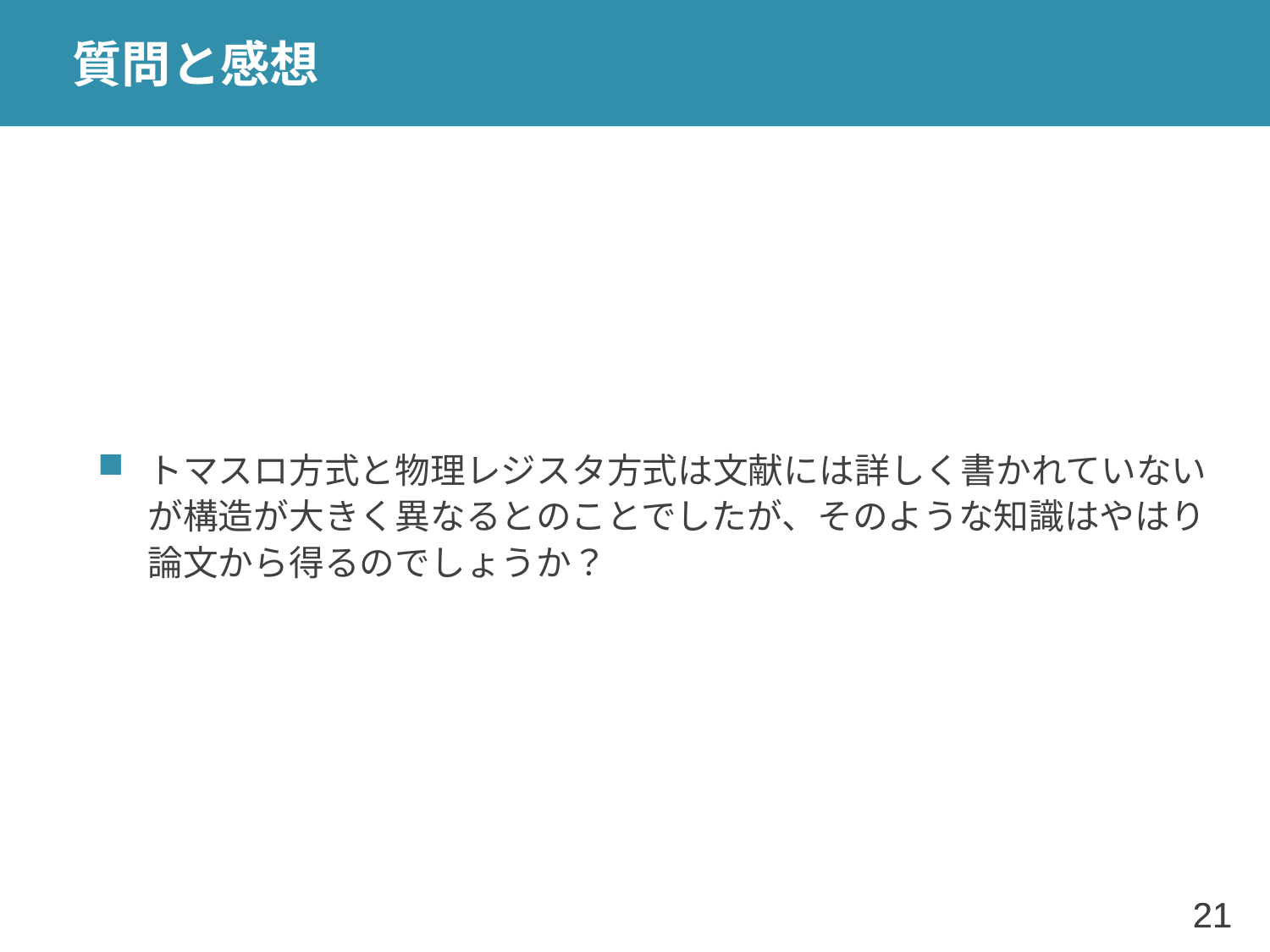

# 質問と感想
トマスロ方式と物理レジスタ方式は文献には詳しく書かれていないが構造が大きく異なるとのことでしたが、そのような知識はやはり論文から得るのでしょうか？